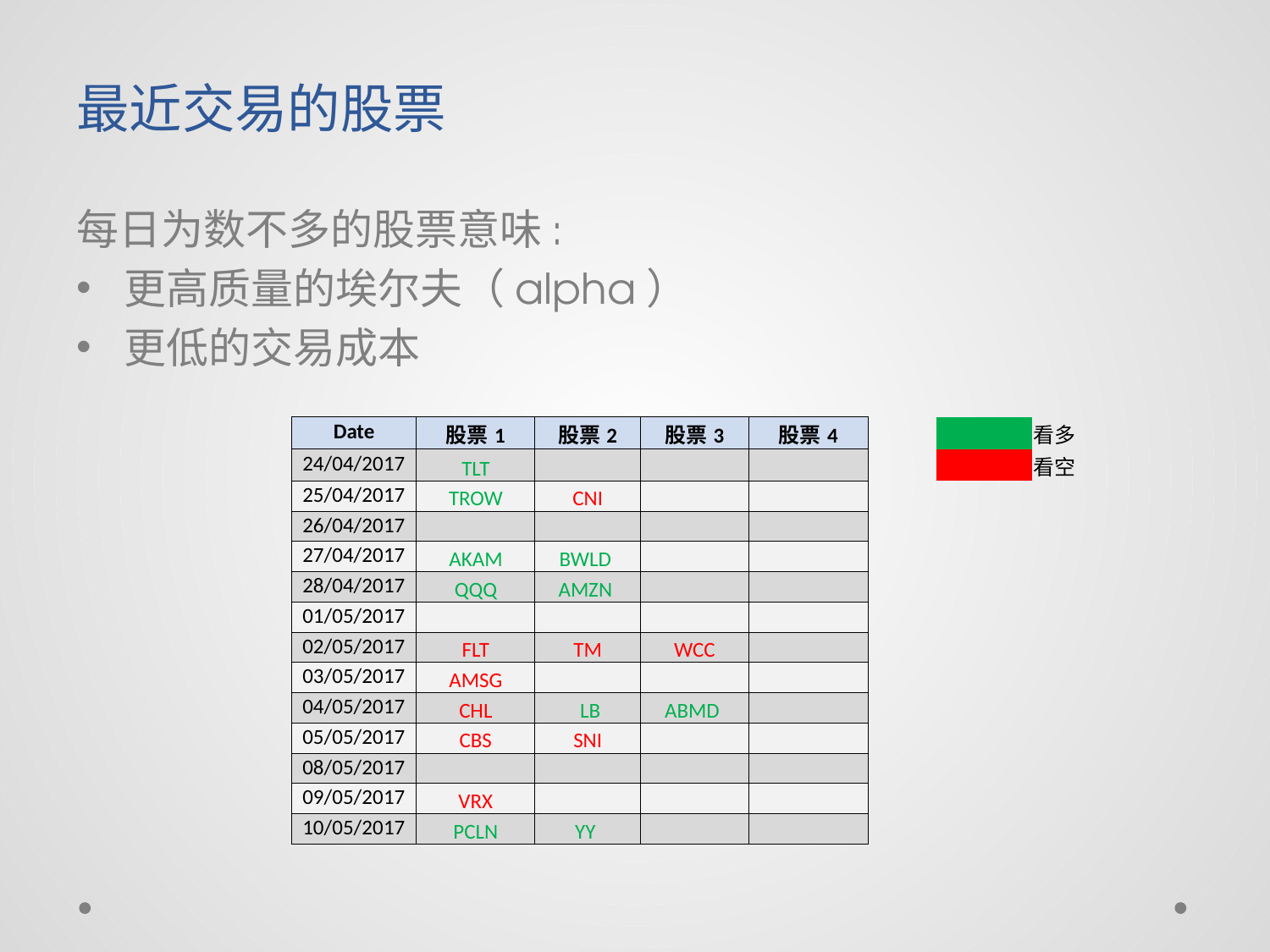

最近交易的股票
每日为数不多的股票意味:
更高质量的埃尔夫（alpha）
更低的交易成本

| Date | 股票1 | 股票2 | 股票3 | 股票4 |  | Buy | 看多 |
| --- | --- | --- | --- | --- | --- | --- | --- |
| 24/04/2017 | TLT |  |  |  |  |  | 看空 |
| 25/04/2017 | TROW | CNI |  |  |  |  |  |
| 26/04/2017 |  |  |  |  |  |  |  |
| 27/04/2017 | AKAM | BWLD |  |  |  |  |  |
| 28/04/2017 | QQQ | AMZN |  |  |  |  |  |
| 01/05/2017 |  |  |  |  |  |  |  |
| 02/05/2017 | FLT | TM | WCC |  |  |  |  |
| 03/05/2017 | AMSG |  |  |  |  |  |  |
| 04/05/2017 | CHL | LB | ABMD |  |  |  |  |
| 05/05/2017 | CBS | SNI |  |  |  |  |  |
| 08/05/2017 |  |  |  |  |  |  |  |
| 09/05/2017 | VRX |  |  |  |  |  |  |
| 10/05/2017 | PCLN | YY |  |  |  |  |  |